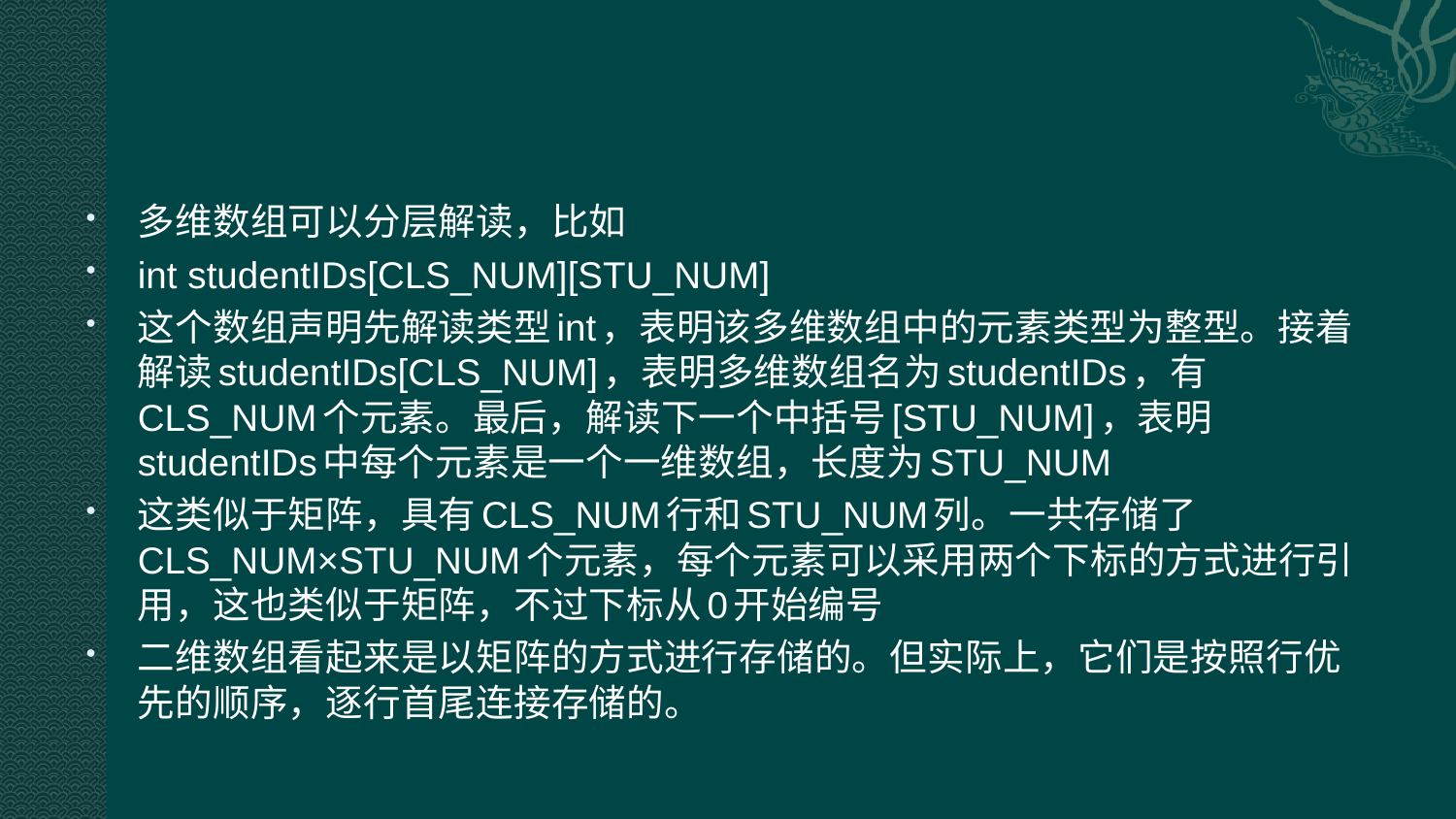

#
多维数组可以分层解读，比如
int studentIDs[CLS_NUM][STU_NUM]
这个数组声明先解读类型int，表明该多维数组中的元素类型为整型。接着解读studentIDs[CLS_NUM]，表明多维数组名为studentIDs，有CLS_NUM个元素。最后，解读下一个中括号[STU_NUM]，表明studentIDs中每个元素是一个一维数组，长度为STU_NUM
这类似于矩阵，具有CLS_NUM行和STU_NUM列。一共存储了CLS_NUM×STU_NUM个元素，每个元素可以采用两个下标的方式进行引用，这也类似于矩阵，不过下标从0开始编号
二维数组看起来是以矩阵的方式进行存储的。但实际上，它们是按照行优先的顺序，逐行首尾连接存储的。